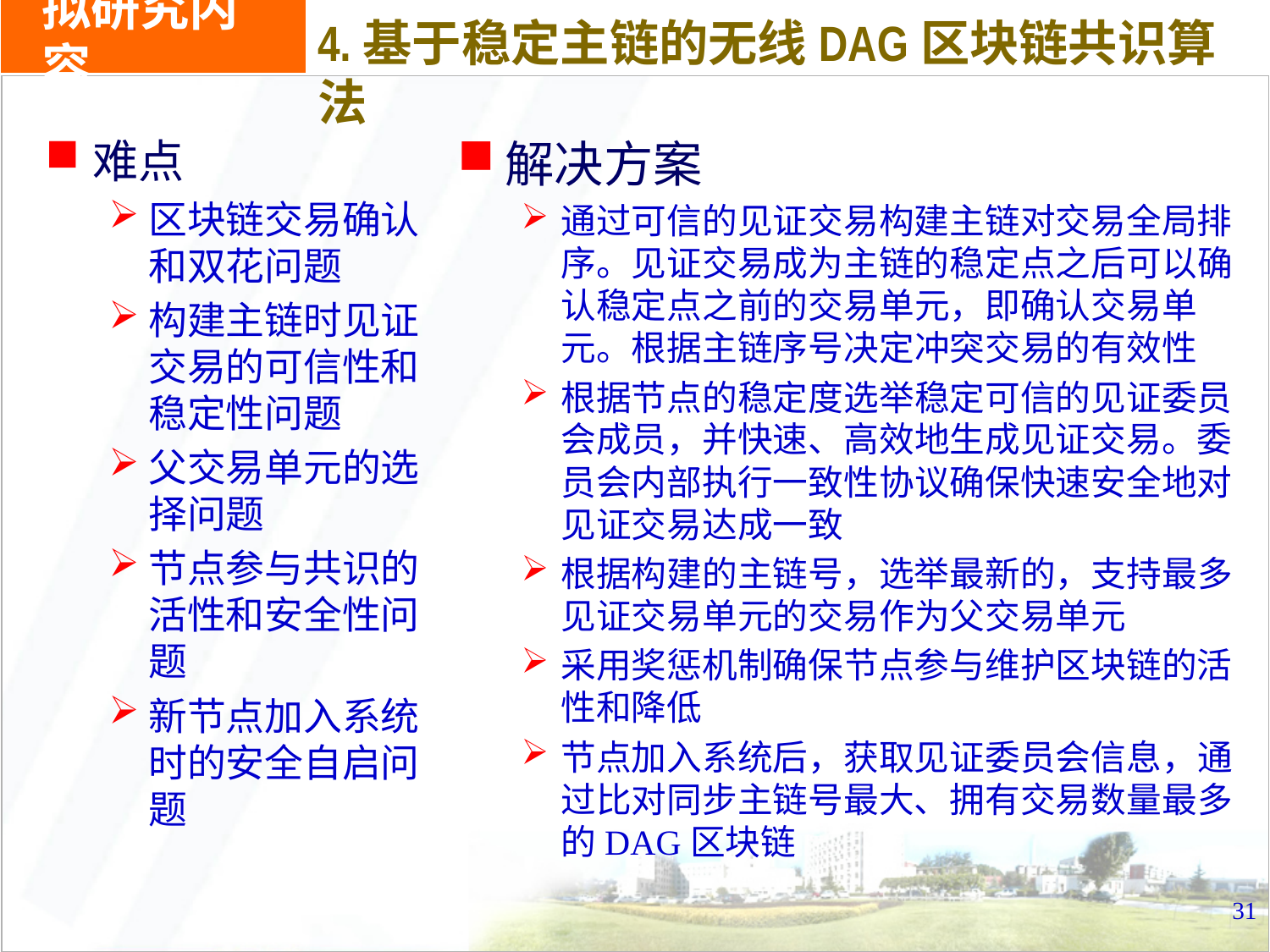

# 拟研究内容
4.基于稳定主链的无线DAG区块链共识算法

难点
区块链交易确认和双花问题
构建主链时见证交易的可信性和稳定性问题
父交易单元的选择问题
节点参与共识的活性和安全性问题
新节点加入系统时的安全自启问题

解决方案
通过可信的见证交易构建主链对交易全局排序。见证交易成为主链的稳定点之后可以确认稳定点之前的交易单元，即确认交易单元。根据主链序号决定冲突交易的有效性
根据节点的稳定度选举稳定可信的见证委员会成员，并快速、高效地生成见证交易。委员会内部执行一致性协议确保快速安全地对见证交易达成一致
根据构建的主链号，选举最新的，支持最多见证交易单元的交易作为父交易单元
采用奖惩机制确保节点参与维护区块链的活性和降低
节点加入系统后，获取见证委员会信息，通过比对同步主链号最大、拥有交易数量最多的DAG区块链

31